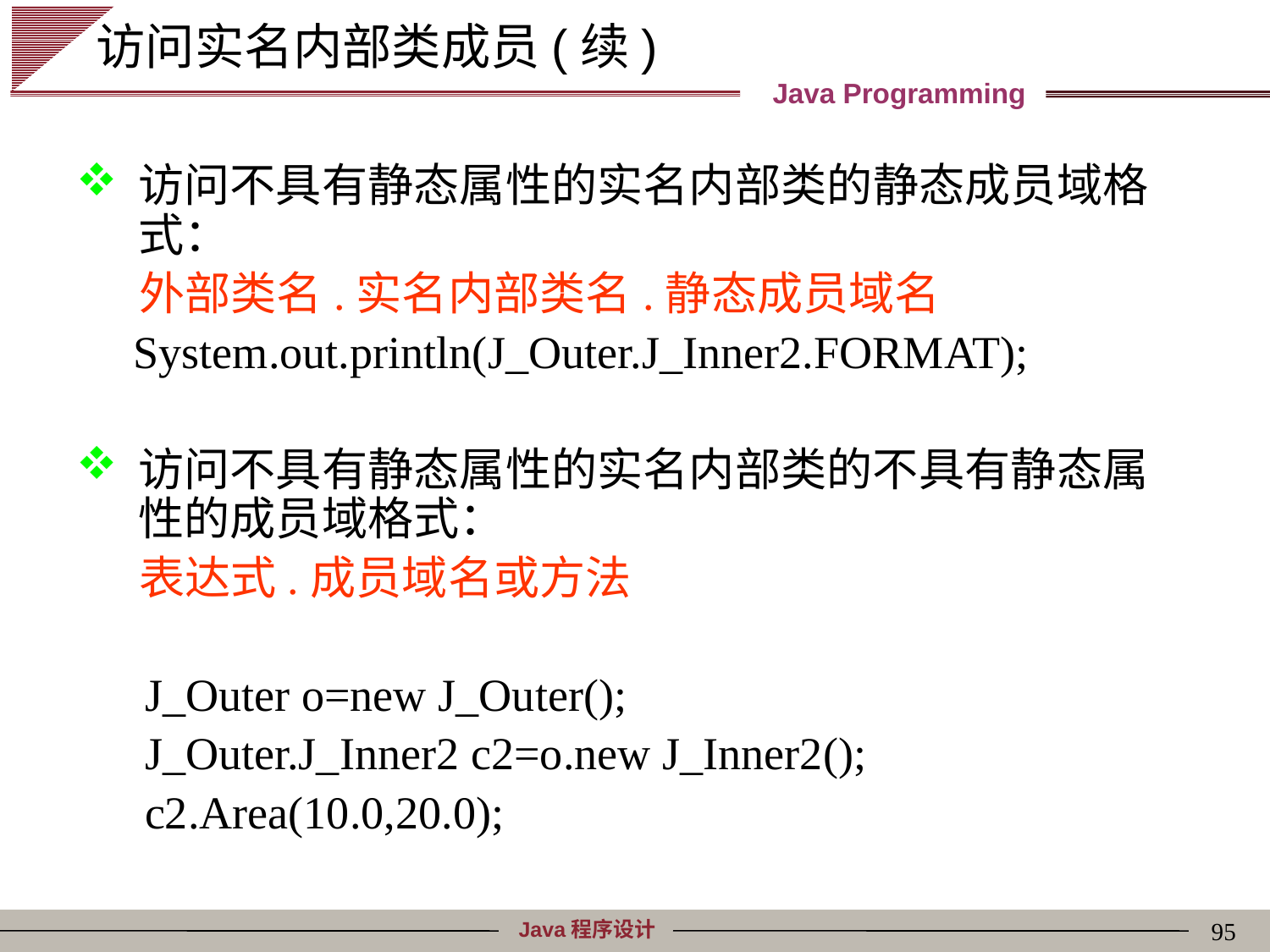

# 访问实名内部类成员(续)
访问不具有静态属性的实名内部类的静态成员域格式：
     外部类名.实名内部类名.静态成员域名
     System.out.println(J_Outer.J_Inner2.FORMAT);

访问不具有静态属性的实名内部类的不具有静态属性的成员域格式：
     表达式.成员域名或方法

      J_Outer o=new J_Outer();
      J_Outer.J_Inner2 c2=o.new J_Inner2();
      c2.Area(10.0,20.0);